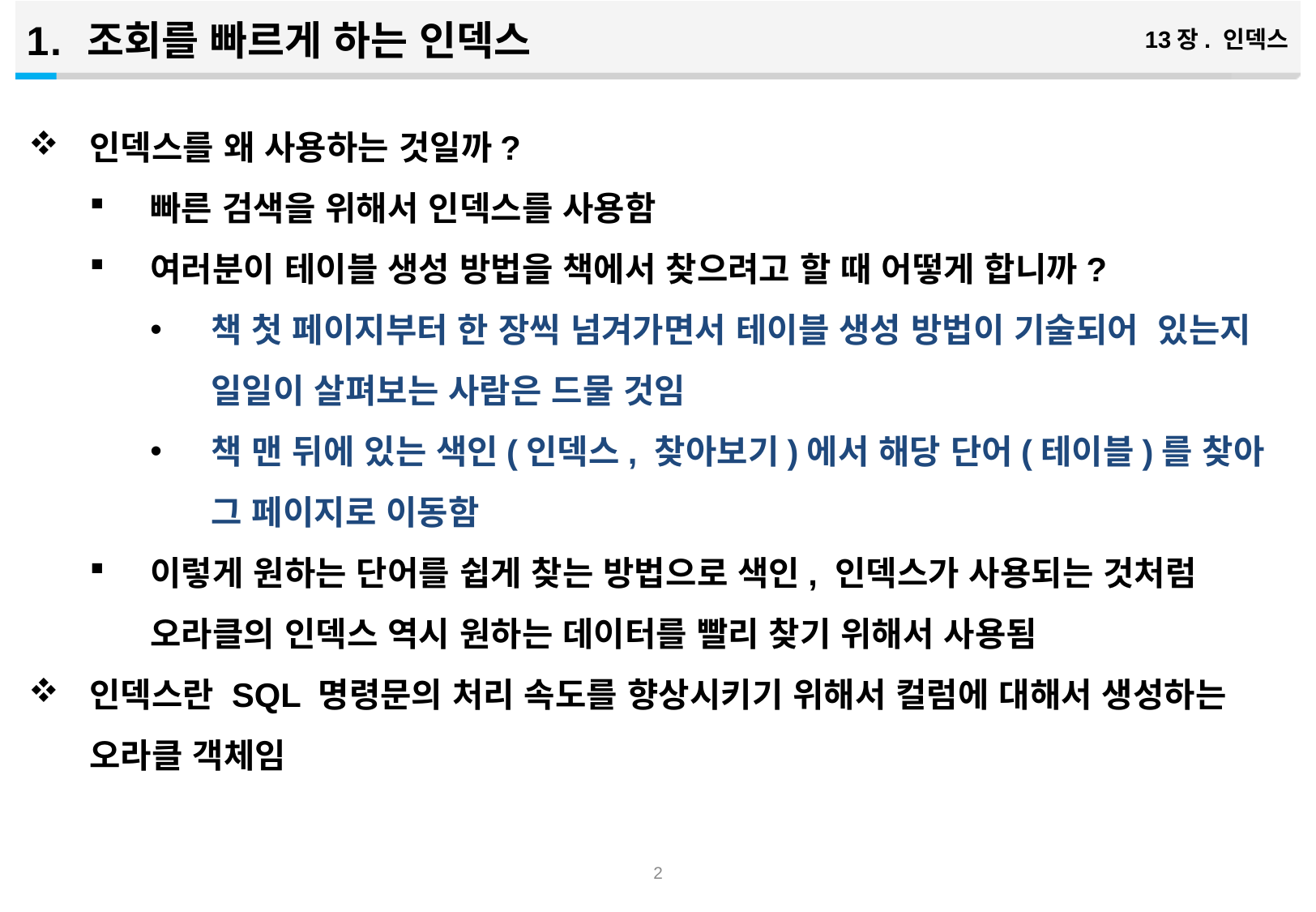

조회를 빠르게 하는 인덱스
13장. 인덱스
인덱스를 왜 사용하는 것일까?
빠른 검색을 위해서 인덱스를 사용함
여러분이 테이블 생성 방법을 책에서 찾으려고 할 때 어떻게 합니까?
책 첫 페이지부터 한 장씩 넘겨가면서 테이블 생성 방법이 기술되어  있는지 일일이 살펴보는 사람은 드물 것임
책 맨 뒤에 있는 색인(인덱스, 찾아보기)에서 해당 단어(테이블)를 찾아 그 페이지로 이동함
이렇게 원하는 단어를 쉽게 찾는 방법으로 색인, 인덱스가 사용되는 것처럼 오라클의 인덱스 역시 원하는 데이터를 빨리 찾기 위해서 사용됨
인덱스란 SQL 명령문의 처리 속도를 향상시키기 위해서 컬럼에 대해서 생성하는 오라클 객체임
2